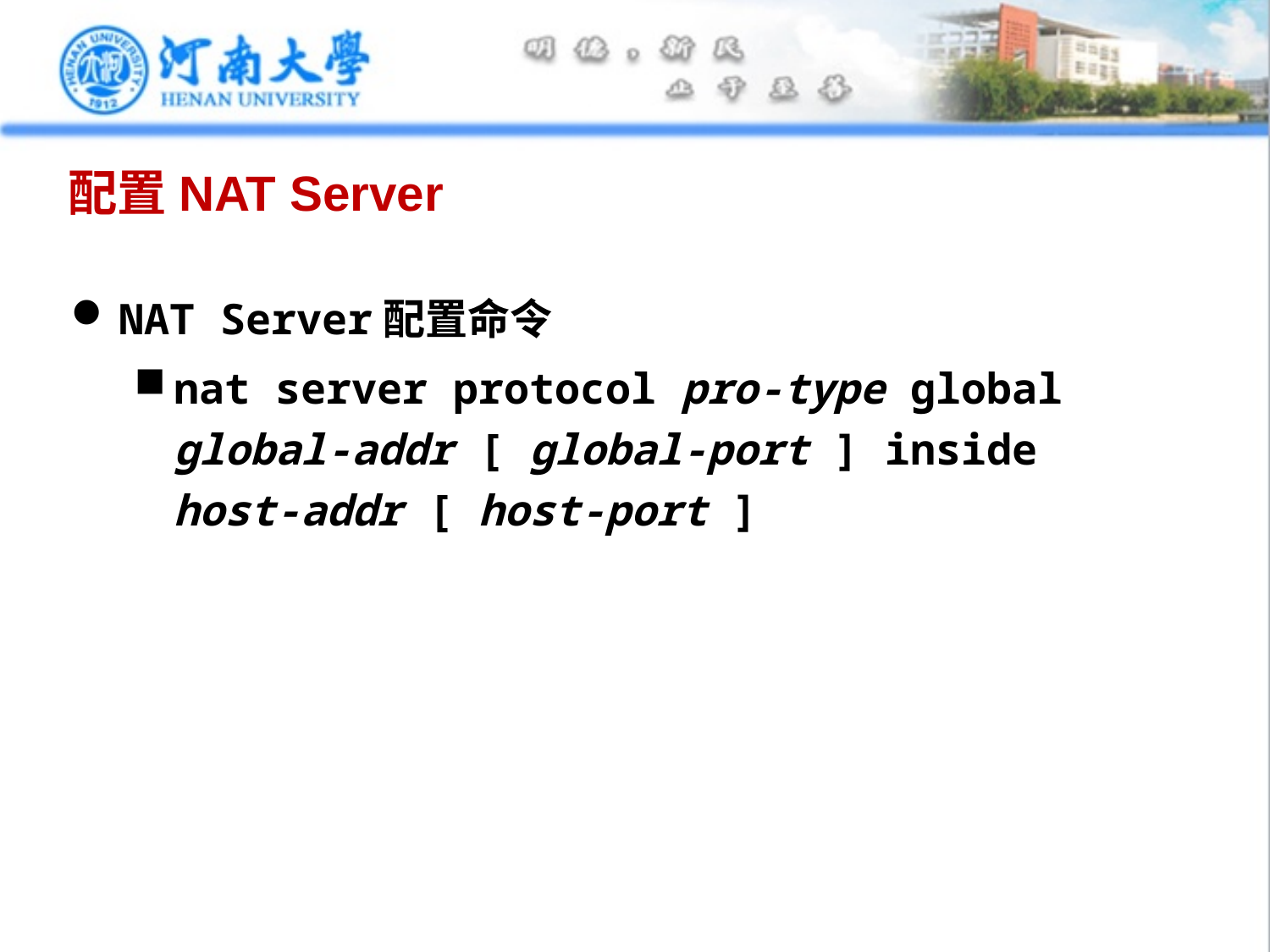

# 配置NAT Server
NAT Server配置命令
nat server protocol pro-type global global-addr [ global-port ] inside host-addr [ host-port ]